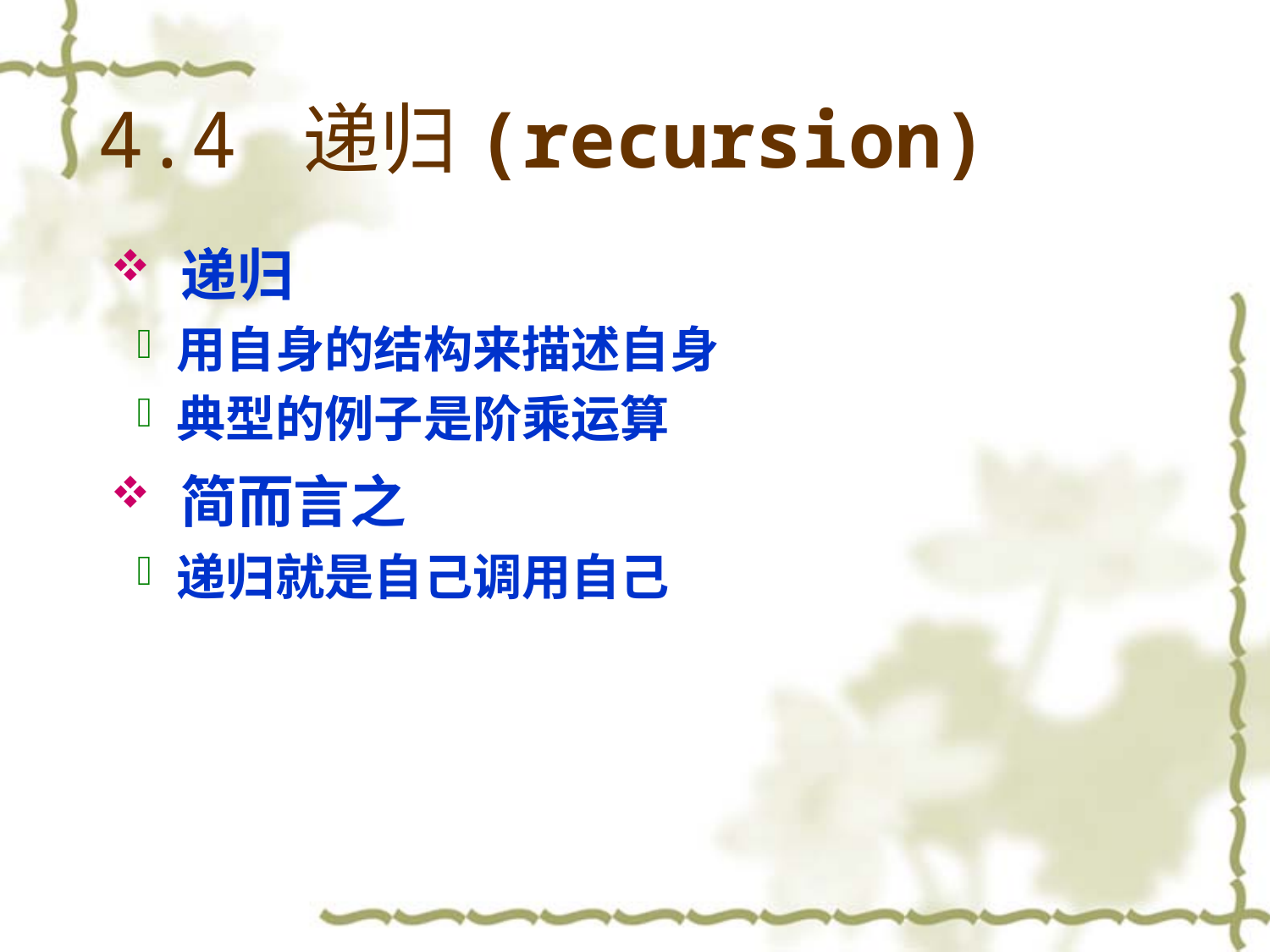

# 4.4 递归(recursion)
 递归
用自身的结构来描述自身
典型的例子是阶乘运算
 简而言之
递归就是自己调用自己